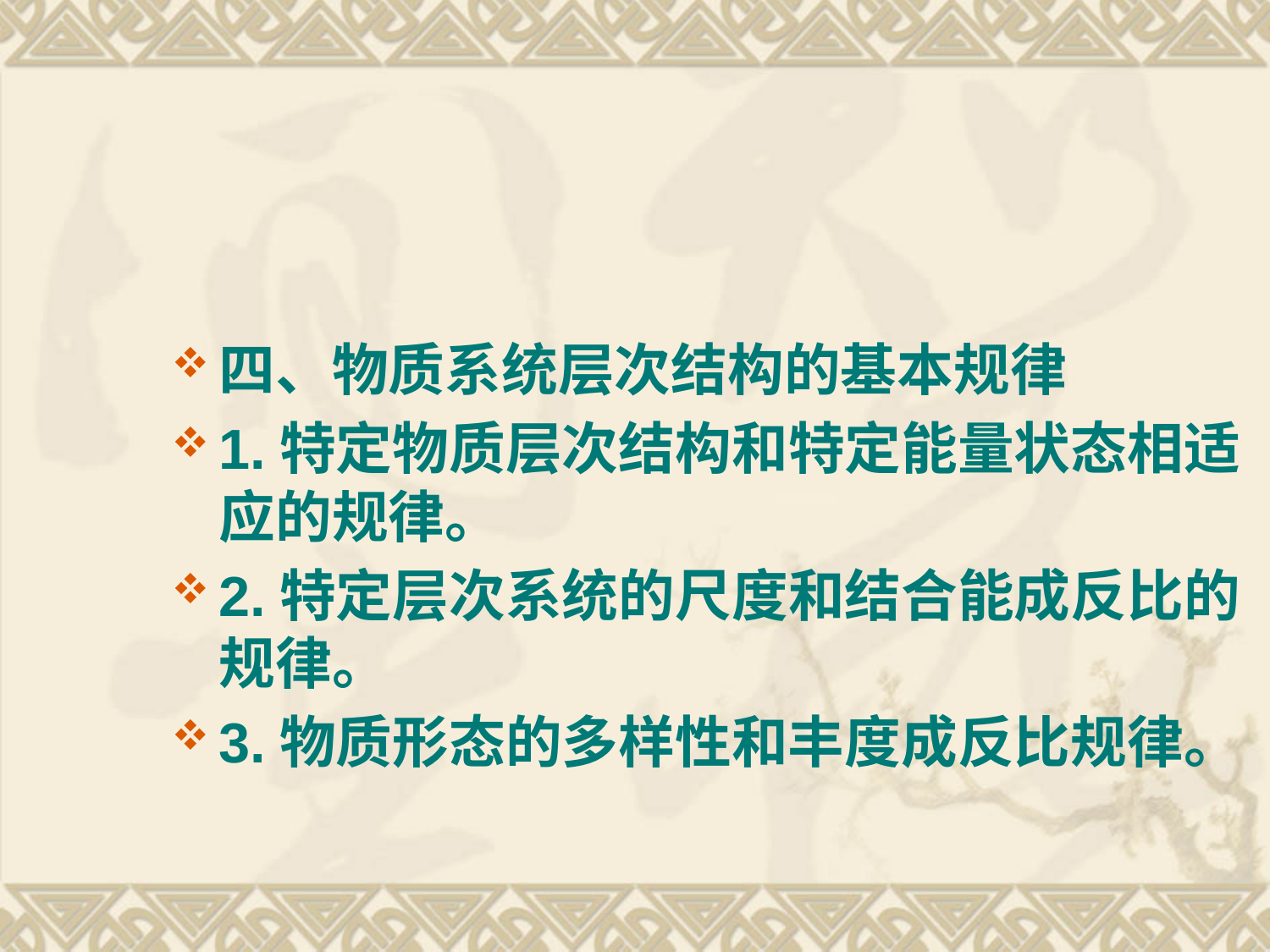

四、物质系统层次结构的基本规律
1.特定物质层次结构和特定能量状态相适应的规律。
2.特定层次系统的尺度和结合能成反比的规律。
3.物质形态的多样性和丰度成反比规律。